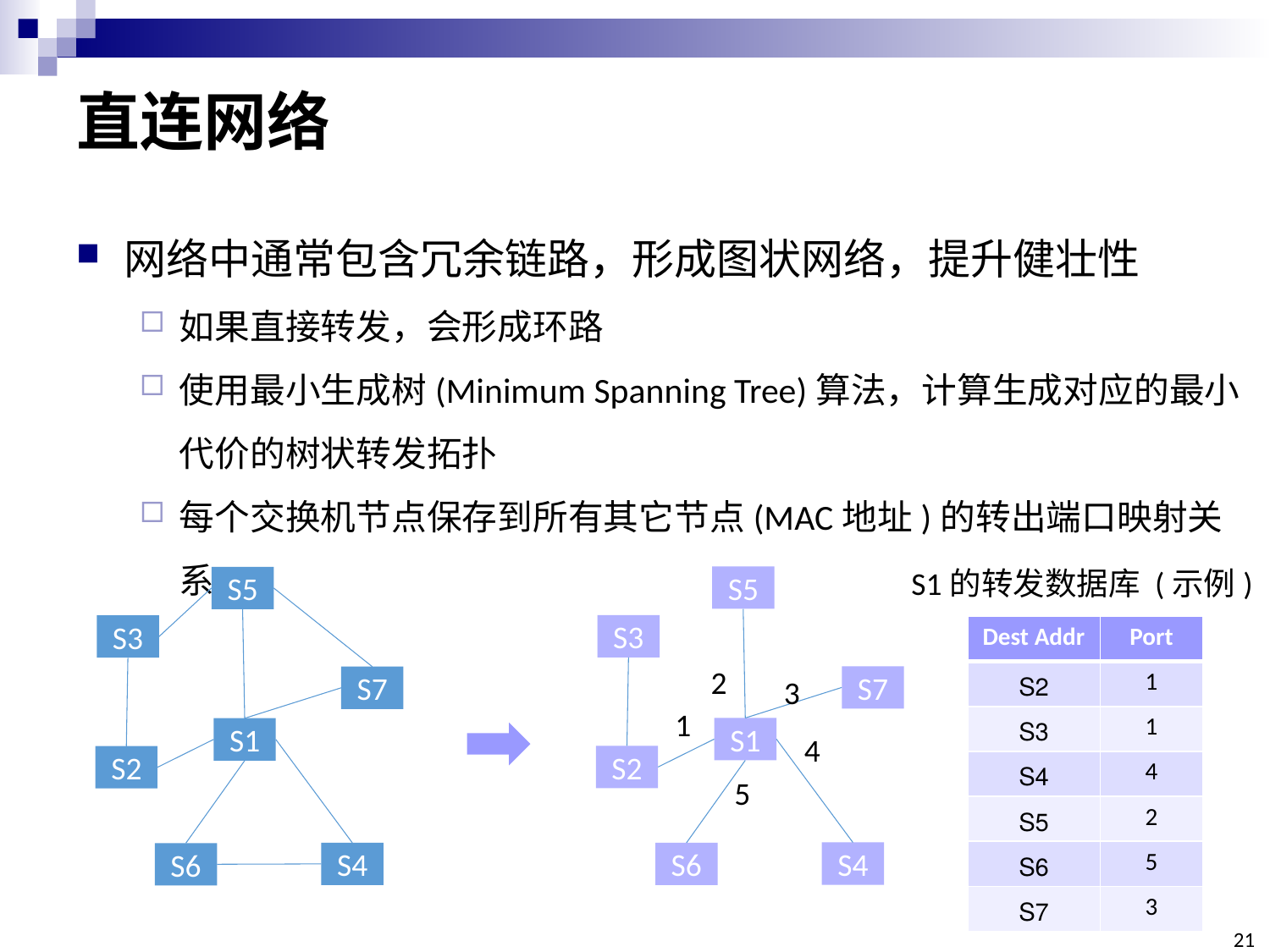

# 直连网络
网络中通常包含冗余链路，形成图状网络，提升健壮性
如果直接转发，会形成环路
使用最小生成树(Minimum Spanning Tree)算法，计算生成对应的最小代价的树状转发拓扑
每个交换机节点保存到所有其它节点(MAC地址)的转出端口映射关系

S1的转发数据库 (示例)
S5
S3
S7
S1
S2
S4
S6
S5
S3
S7
S1
S2
S4
S6
| Dest Addr | Port |
| --- | --- |
| S2 | 1 |
| S3 | 1 |
| S4 | 4 |
| S5 | 2 |
| S6 | 5 |
| S7 | 3 |
2
3
1

4
5
21